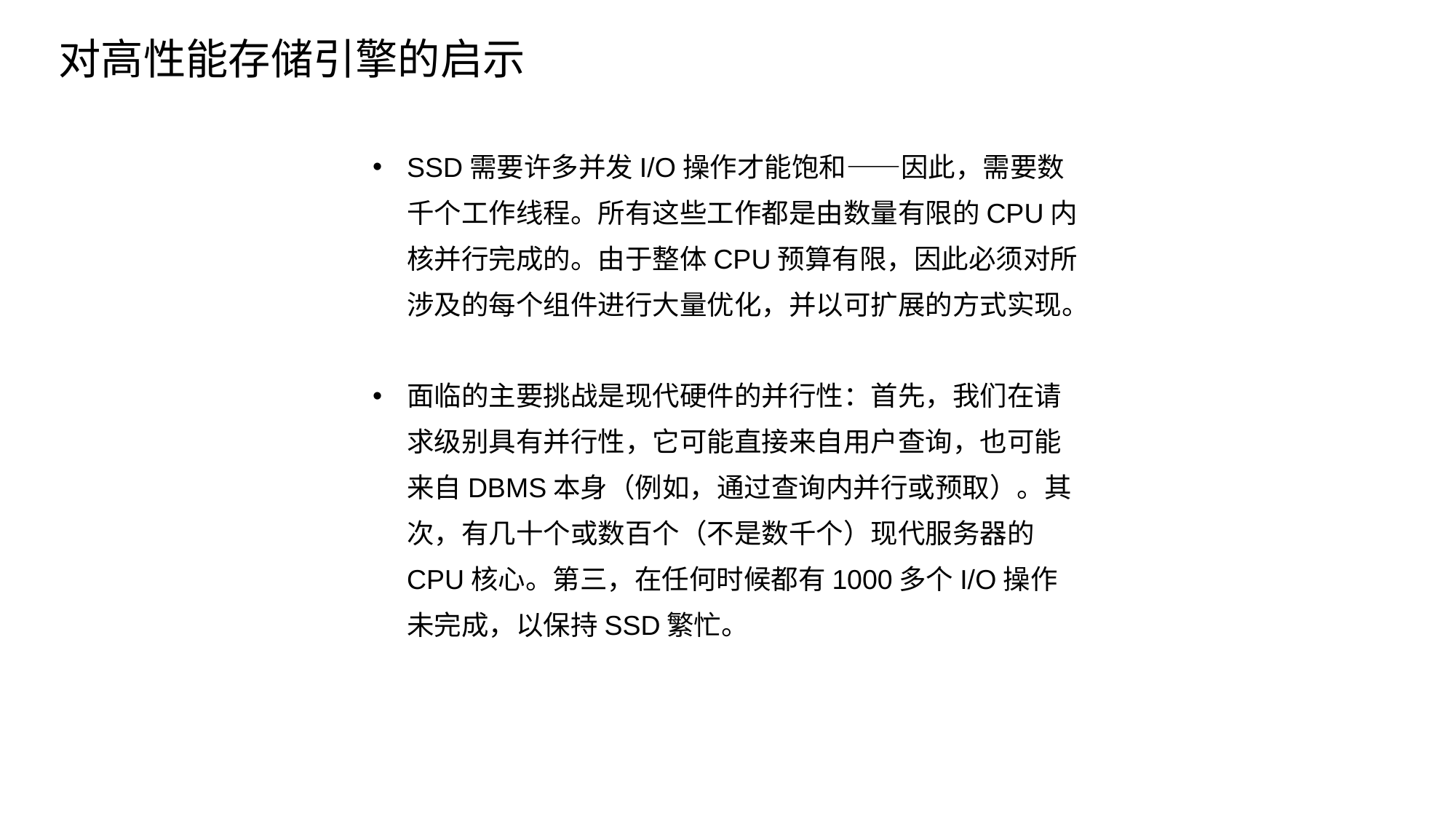

对高性能存储引擎的启示

SSD需要许多并发I/O操作才能饱和——因此，需要数千个工作线程。所有这些工作都是由数量有限的CPU内核并行完成的。由于整体CPU预算有限，因此必须对所涉及的每个组件进行大量优化，并以可扩展的方式实现。

面临的主要挑战是现代硬件的并行性：首先，我们在请求级别具有并行性，它可能直接来自用户查询，也可能来自DBMS本身（例如，通过查询内并行或预取）。其次，有几十个或数百个（不是数千个）现代服务器的CPU核心。第三，在任何时候都有1000多个I/O操作未完成，以保持SSD繁忙。